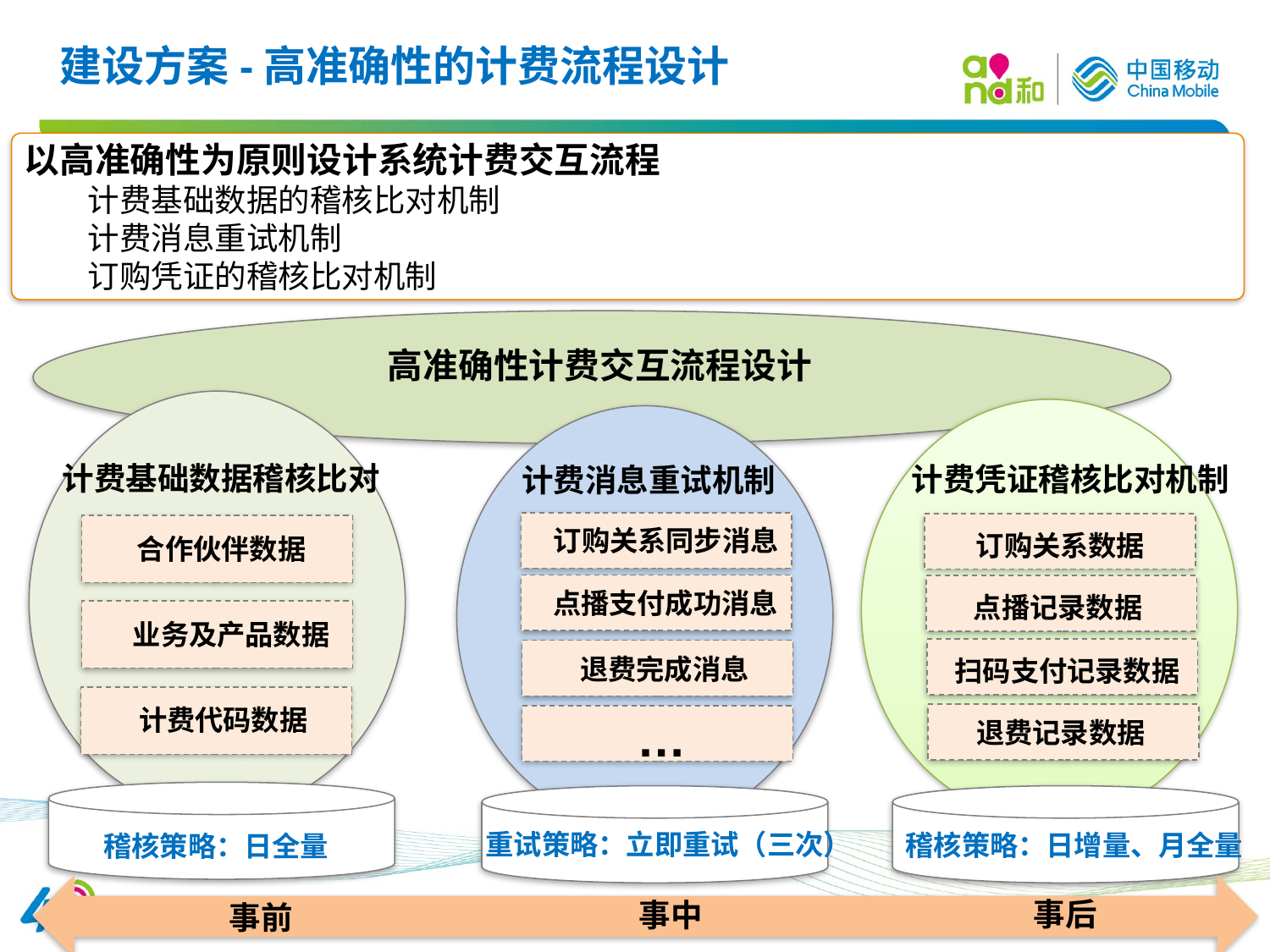

# 建设方案-高准确性的计费流程设计

以高准确性为原则设计系统计费交互流程
计费基础数据的稽核比对机制
计费消息重试机制
订购凭证的稽核比对机制

高准确性计费交互流程设计

计费基础数据稽核比对
计费凭证稽核比对机制
计费消息重试机制

订购关系同步消息
订购关系数据
合作伙伴数据

点播支付成功消息
点播记录数据

业务及产品数据

退费完成消息
扫码支付记录数据

计费代码数据
…

退费记录数据

重试策略：立即重试（三次）
稽核策略：日增量、月全量
稽核策略：日全量

事后
事中
事前